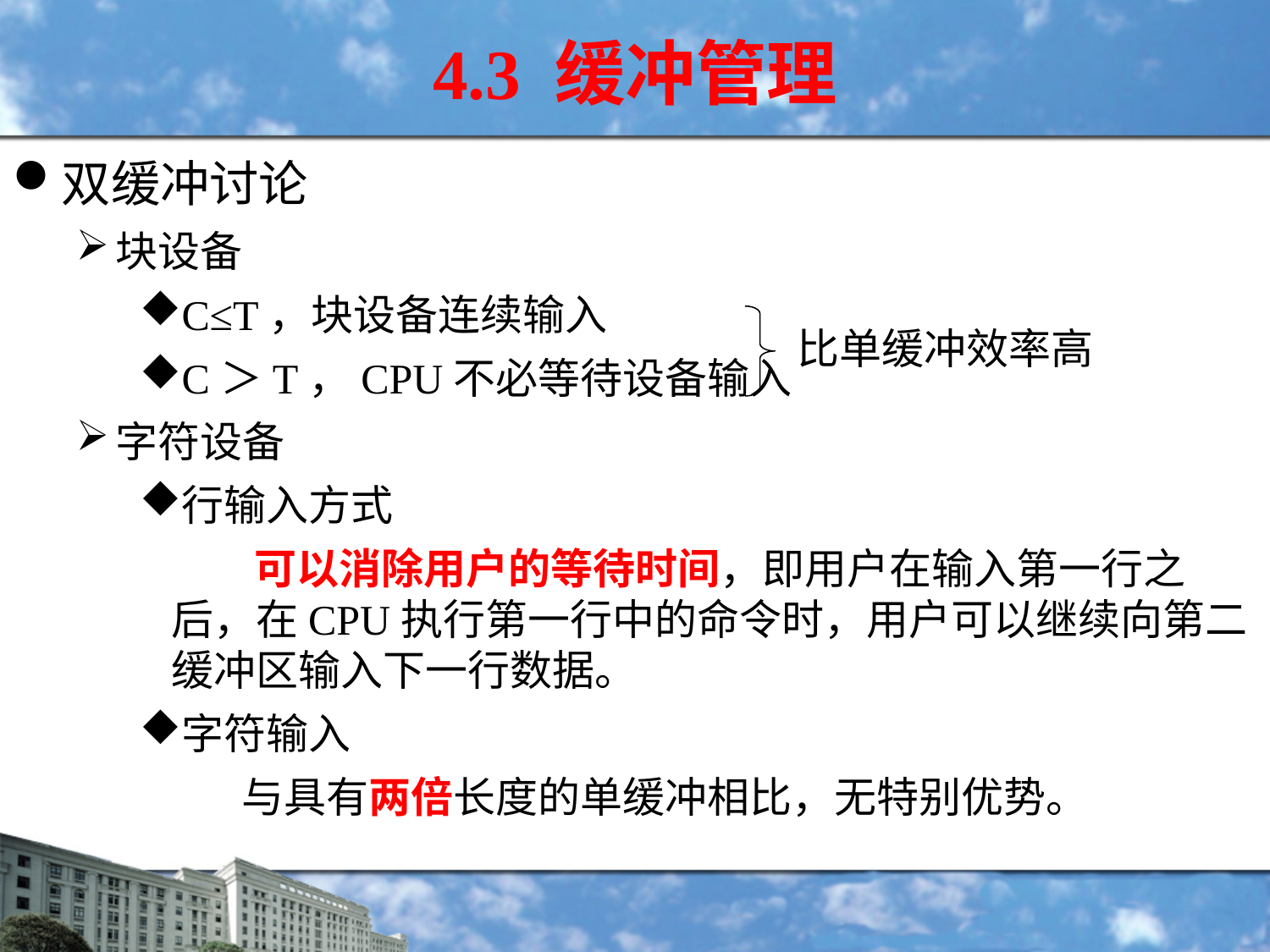

4.3 缓冲管理
双缓冲讨论
块设备
C≤T，块设备连续输入
C＞T，CPU不必等待设备输入
字符设备
行输入方式
           可以消除用户的等待时间，即用户在输入第一行之后，在CPU执行第一行中的命令时，用户可以继续向第二缓冲区输入下一行数据。
字符输入
            与具有两倍长度的单缓冲相比，无特别优势。

比单缓冲效率高